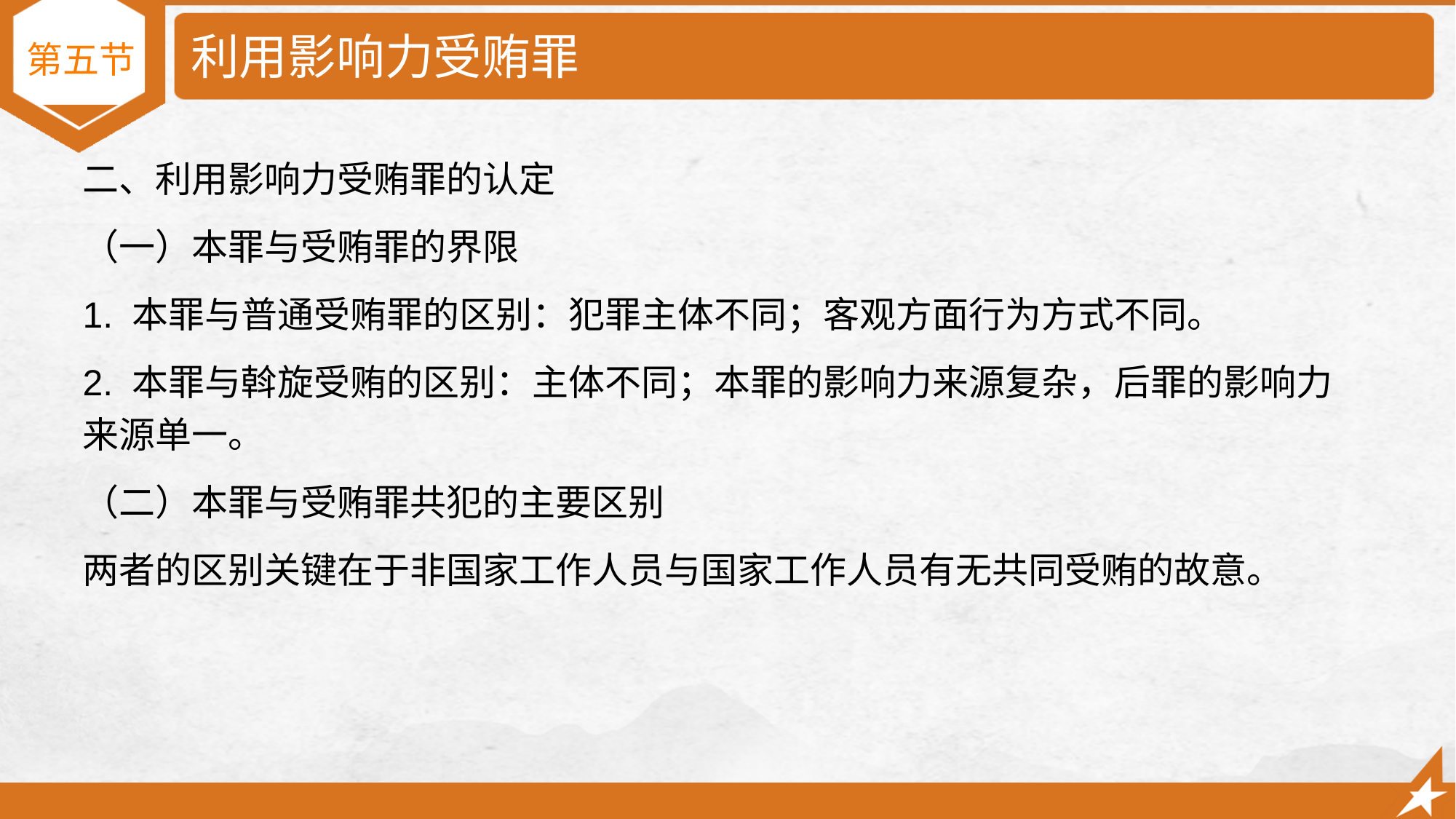

# 利用影响力受贿罪
第五节
二、利用影响力受贿罪的认定
（一）本罪与受贿罪的界限
1. 本罪与普通受贿罪的区别：犯罪主体不同；客观方面行为方式不同。
2. 本罪与斡旋受贿的区别：主体不同；本罪的影响力来源复杂，后罪的影响力来源单一。
（二）本罪与受贿罪共犯的主要区别
两者的区别关键在于非国家工作人员与国家工作人员有无共同受贿的故意。